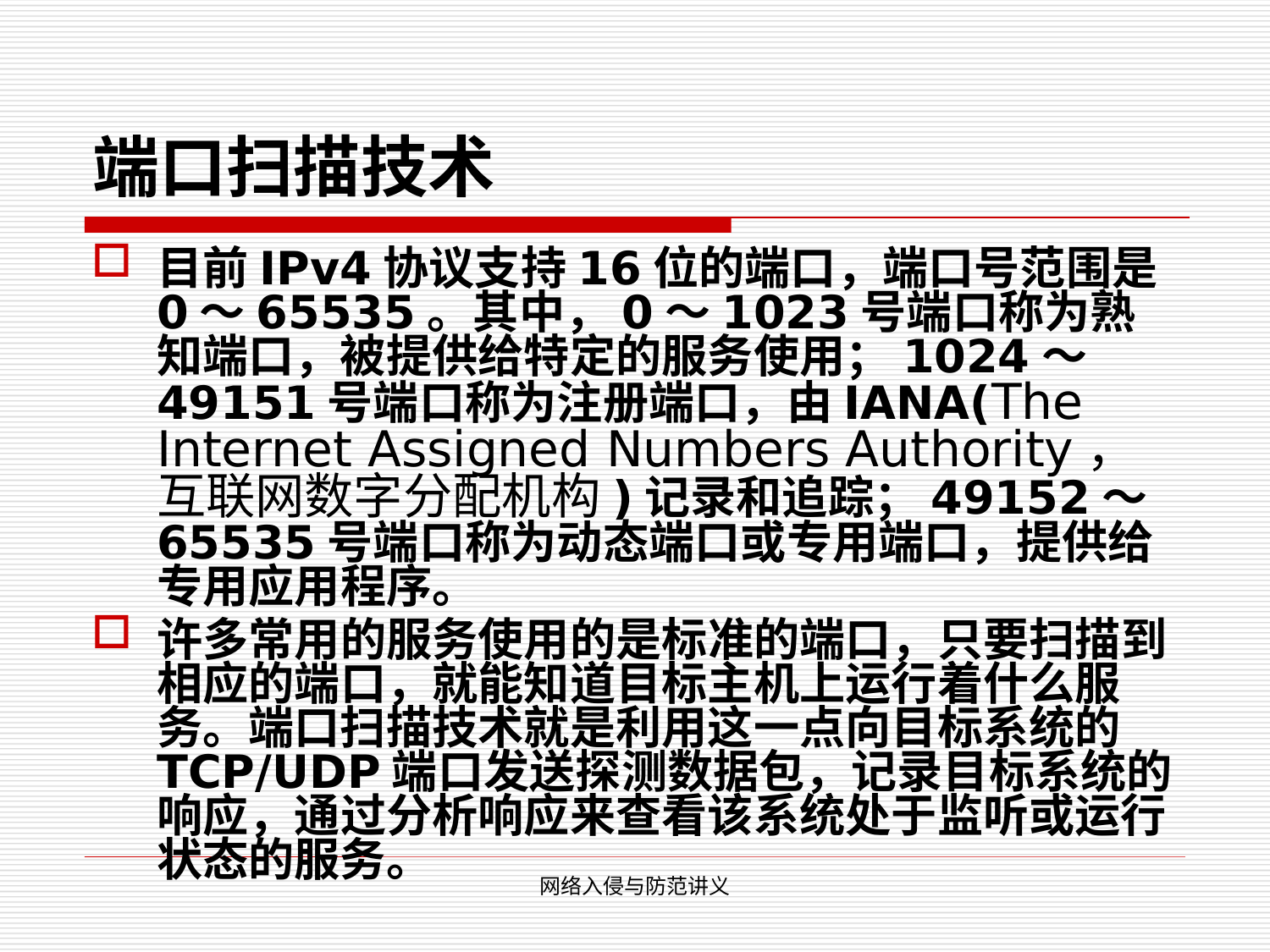

# 端口扫描技术
目前IPv4协议支持16位的端口，端口号范围是0～65535。其中，0～1023号端口称为熟知端口，被提供给特定的服务使用；1024～49151号端口称为注册端口，由IANA(The Internet Assigned Numbers Authority，互联网数字分配机构)记录和追踪；49152～65535号端口称为动态端口或专用端口，提供给专用应用程序。
许多常用的服务使用的是标准的端口，只要扫描到相应的端口，就能知道目标主机上运行着什么服务。端口扫描技术就是利用这一点向目标系统的TCP/UDP端口发送探测数据包，记录目标系统的响应，通过分析响应来查看该系统处于监听或运行状态的服务。
网络入侵与防范讲义
52